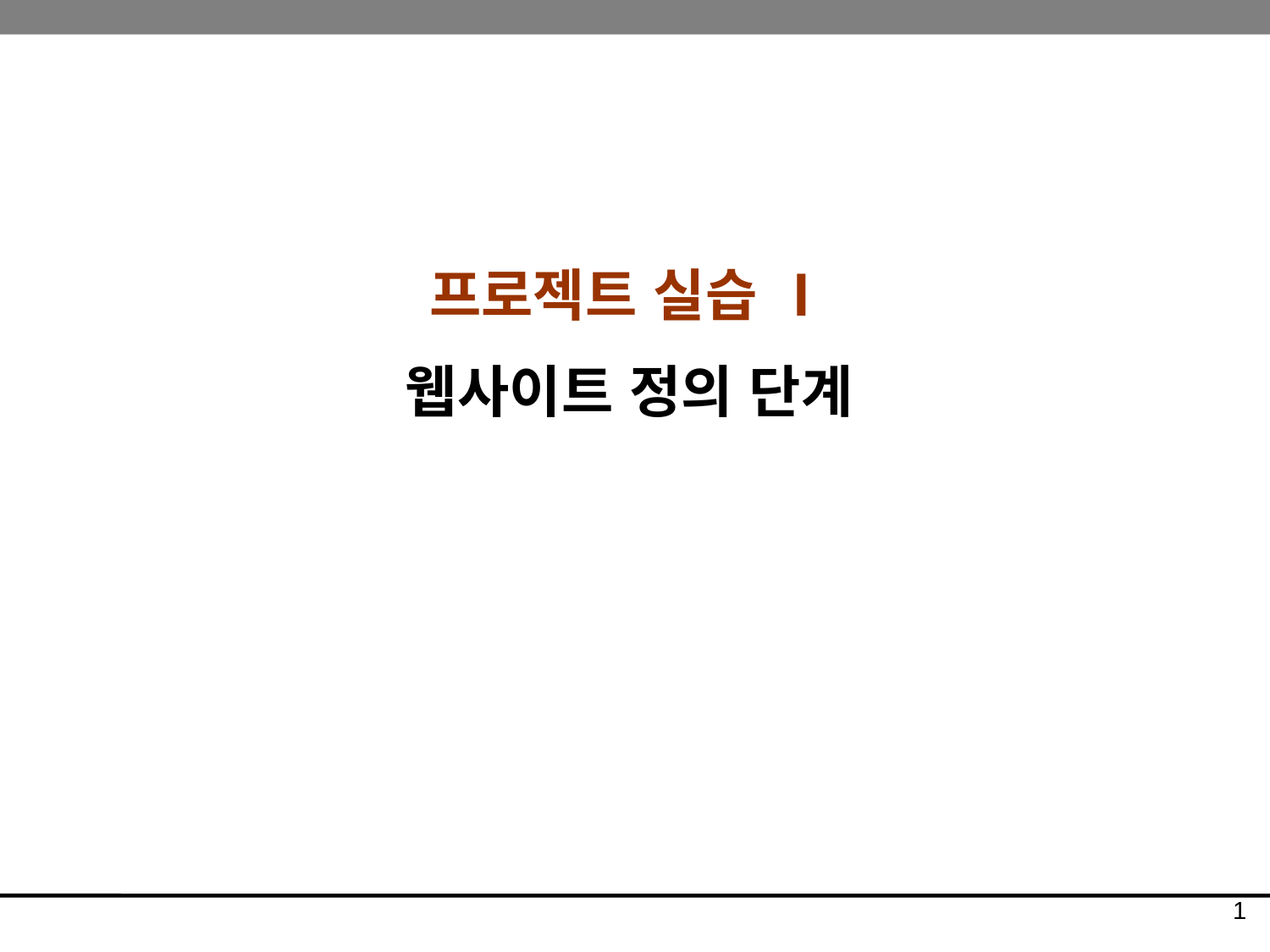

프로젝트 실습 Ⅰ
웹사이트 정의 단계
1